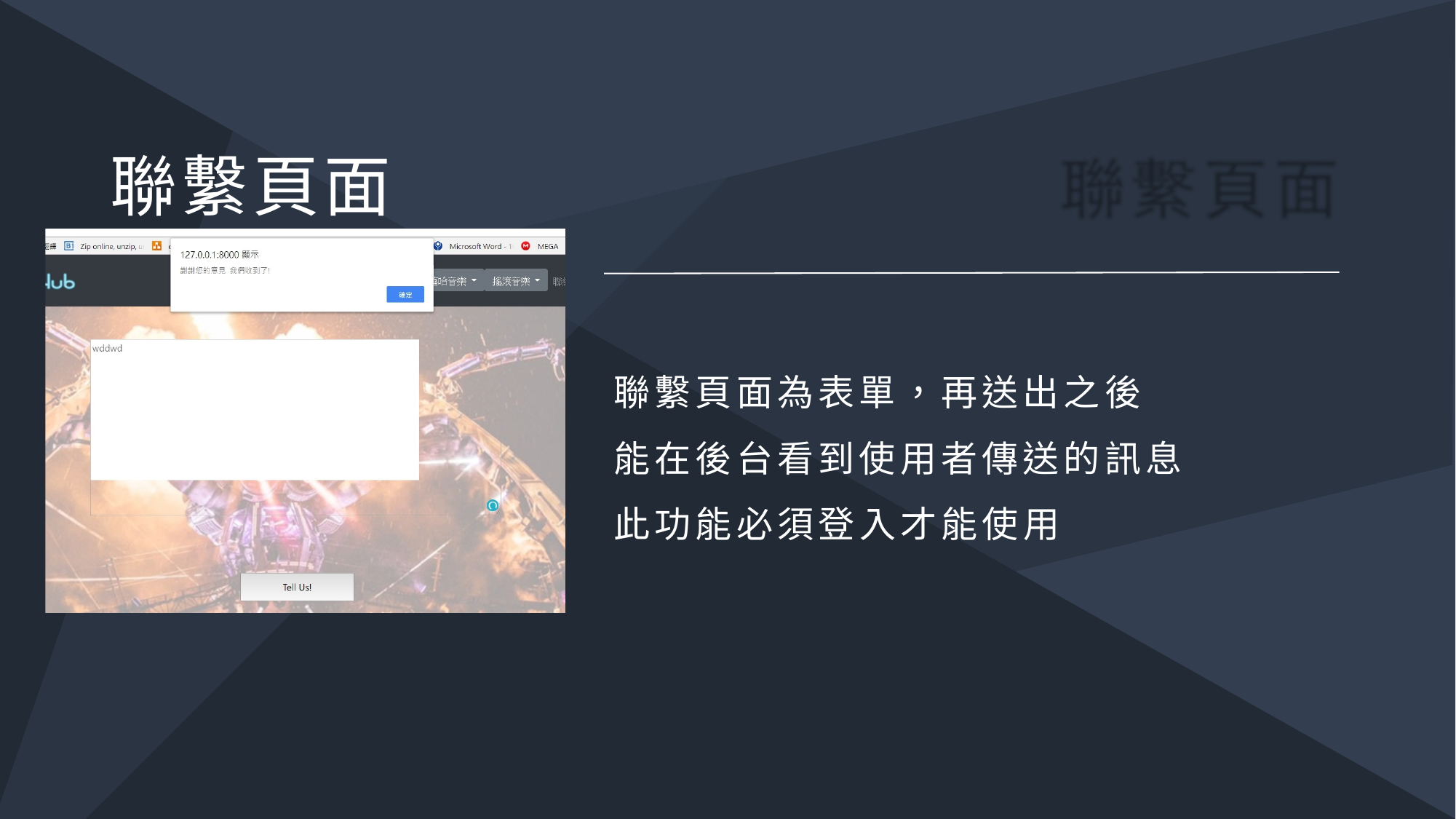

# 聯繫⾴⾯

聯繫⾴⾯為表單，再送出之後 能在後台看到使⽤者傳送的訊息 此功能必須登⼊才能使⽤